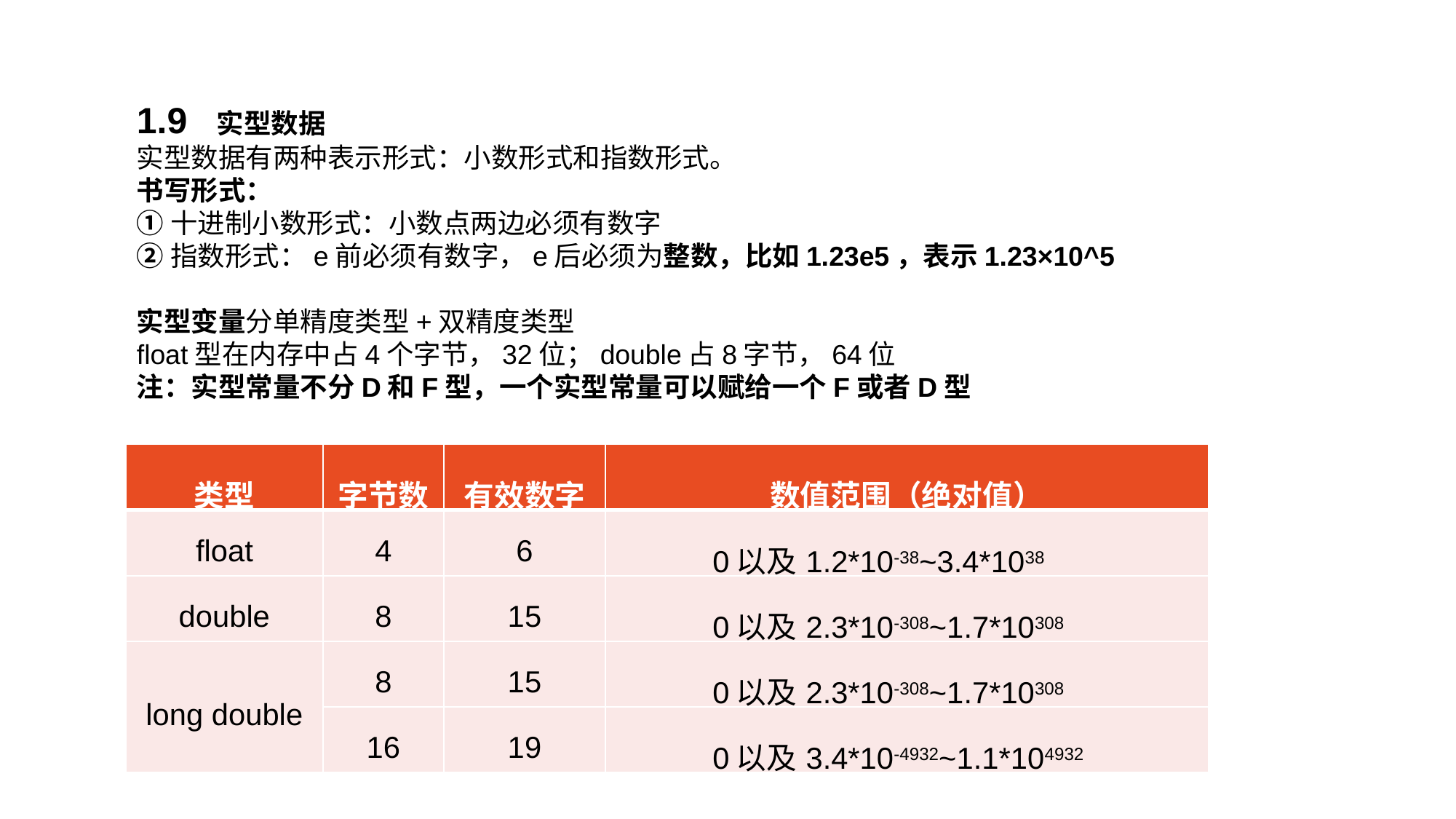

1.9  实型数据
实型数据有两种表示形式：小数形式和指数形式。
书写形式：
①十进制小数形式：小数点两边必须有数字
②指数形式：e前必须有数字，e后必须为整数，比如1.23e5，表示1.23×10^5

实型变量分单精度类型+双精度类型
float型在内存中占4个字节，32位；double占8字节，64位
注：实型常量不分D和F型，一个实型常量可以赋给一个F或者D型

| 类型 | 字节数 | 有效数字 | 数值范围（绝对值） |
| --- | --- | --- | --- |
| float | 4 | 6 | 0以及1.2\*10-38~3.4\*1038 |
| double | 8 | 15 | 0以及2.3\*10-308~1.7\*10308 |
| long double | 8 | 15 | 0以及2.3\*10-308~1.7\*10308 |
|  | 16 | 19 | 0以及3.4\*10-4932~1.1\*104932 |